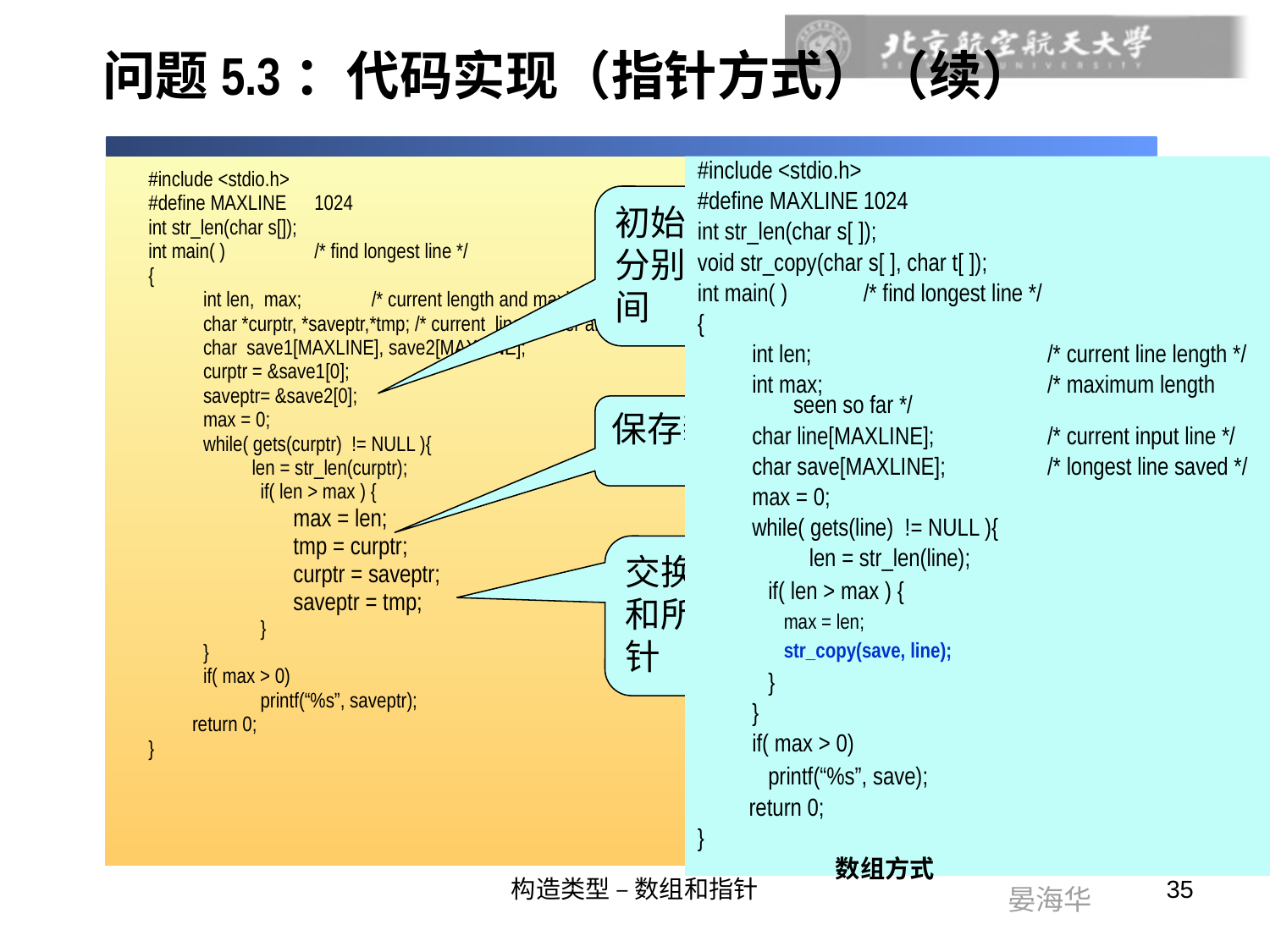

# 问题5.3：代码实现（指针方式）（续）
#include <stdio.h>
#define MAXLINE	1024
int str_len(char s[ ]);
void str_copy(char s[ ], char t[ ]);
int main( )	/* find longest line */
{
int len;		/* current line length */
int max;		/* maximum length seen so far */
char line[MAXLINE];	/* current input line */
char save[MAXLINE];	/* longest line saved */
max = 0;
while( gets(line)  != NULL ){
          len = str_len(line);
if( len > max ) {
max = len;
str_copy(save, line);
}
}
if( max > 0)
printf(“%s”, save);
         return 0;
}
                        数组方式

#include <stdio.h>
#define MAXLINE	1024
int str_len(char s[]);
int main( )	/* find longest line */
{
int len,  max;	/* current length and maximum length seen so far */
char *curptr, *saveptr,*tmp; /* current  line pointer and longest line pointer saved */
char  save1[MAXLINE], save2[MAXLINE];
curptr = &save1[0];
saveptr= &save2[0];
max = 0;
while( gets(curptr)  != NULL ){
          len = str_len(curptr);
if( len > max ) {
   max = len;
   tmp = curptr;
   curptr = saveptr;
   saveptr = tmp;
}
}
if( max > 0)
printf(“%s”, saveptr);
         return 0;
}
初始化指针使其分别指向一块空间
保存新行长度
交换指向当前行和所保存行的指针
构造类型 – 数组和指针
35